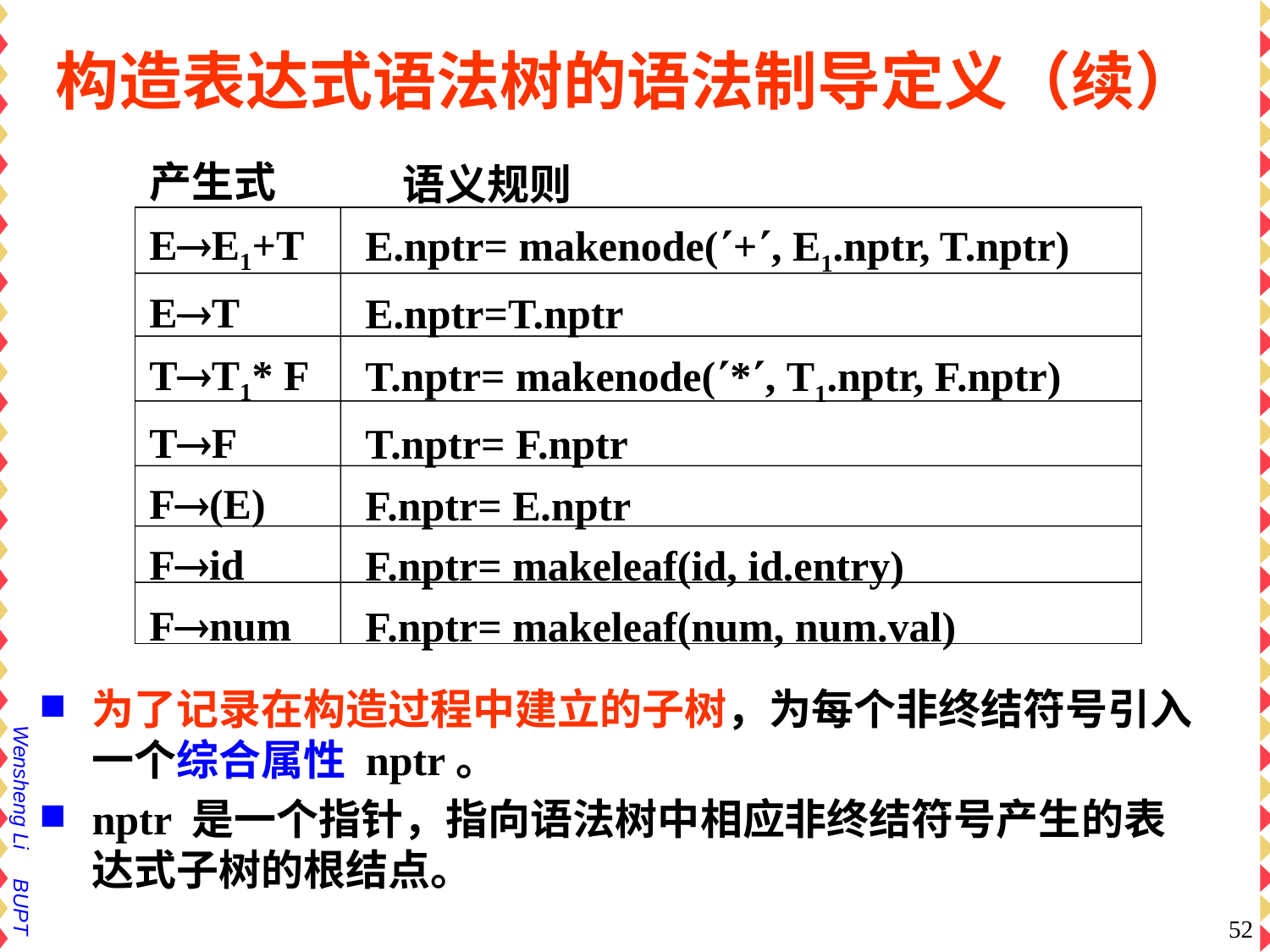

# 构造表达式语法树的语法制导定义（续）
产生式
E→E1+T
E→T
T→T1* F
T→F
F→(E)
F→id
F→num
语义规则

E.nptr= makenode(′+′, E1.nptr, T.nptr)
E.nptr=T.nptr
T.nptr= makenode(′*′, T1.nptr, F.nptr)
T.nptr= F.nptr
F.nptr= E.nptr
F.nptr= makeleaf(id, id.entry)
F.nptr= makeleaf(num, num.val)
为了记录在构造过程中建立的子树，为每个非终结符号引入一个综合属性 nptr。
nptr 是一个指针，指向语法树中相应非终结符号产生的表达式子树的根结点。
52